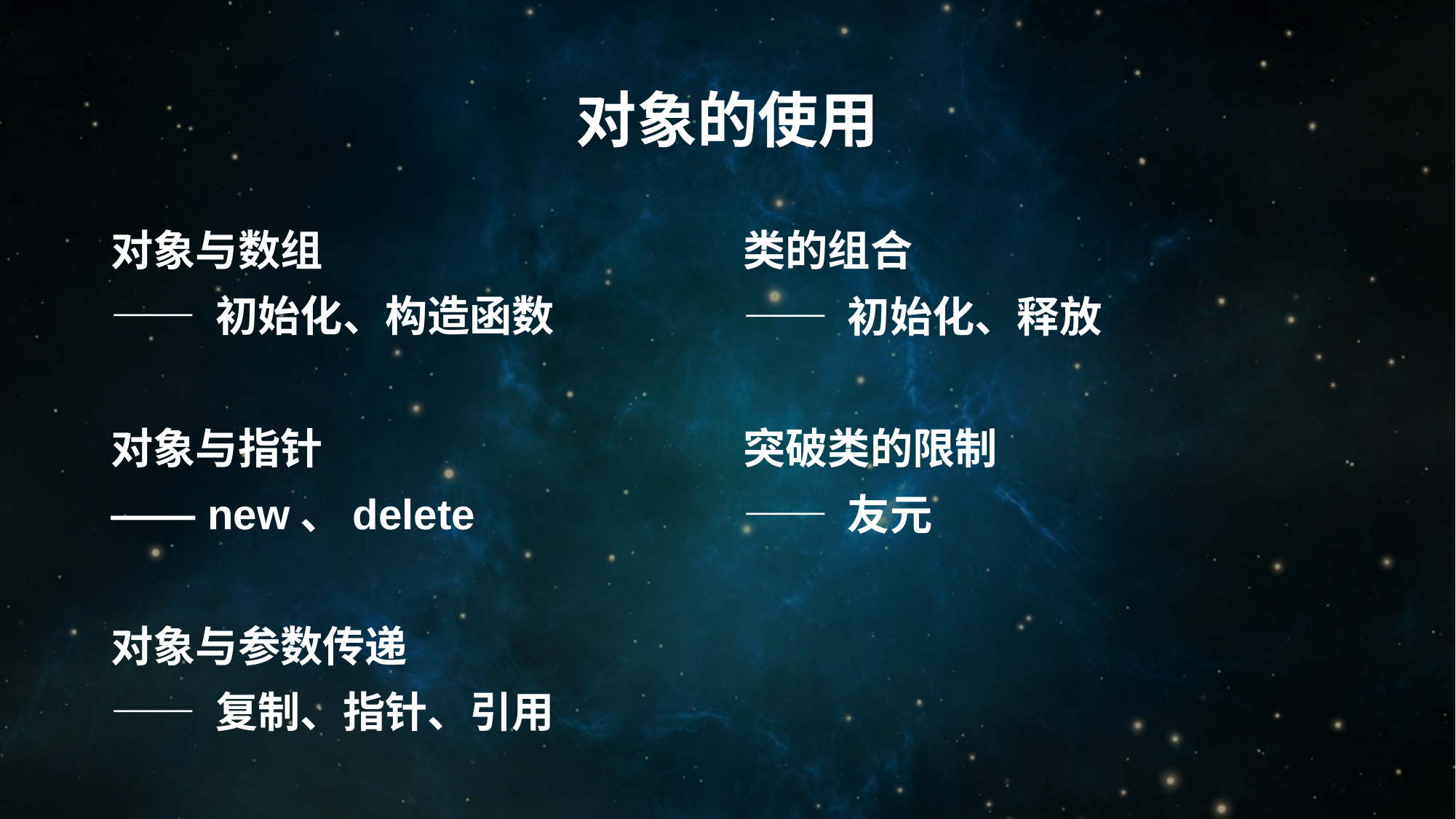

# 对象的使用
对象与数组
—— 初始化、构造函数

对象与指针
—— new、delete

对象与参数传递
—— 复制、指针、引用
类的组合
—— 初始化、释放

突破类的限制
—— 友元